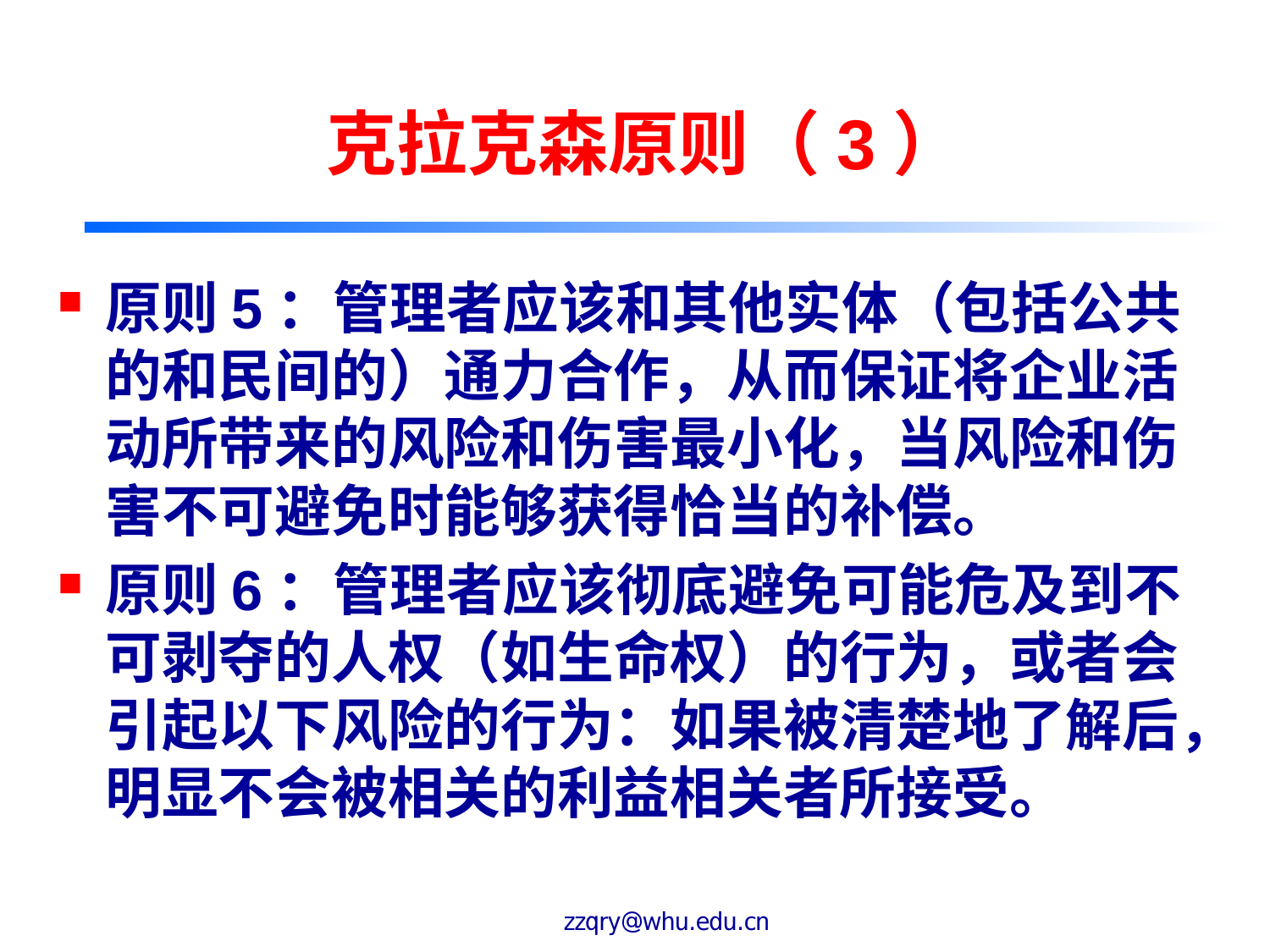

# 克拉克森原则（3）
原则5：管理者应该和其他实体（包括公共的和民间的）通力合作，从而保证将企业活动所带来的风险和伤害最小化，当风险和伤害不可避免时能够获得恰当的补偿。
原则6：管理者应该彻底避免可能危及到不可剥夺的人权（如生命权）的行为，或者会引起以下风险的行为：如果被清楚地了解后，明显不会被相关的利益相关者所接受。

zzqry@whu.edu.cn